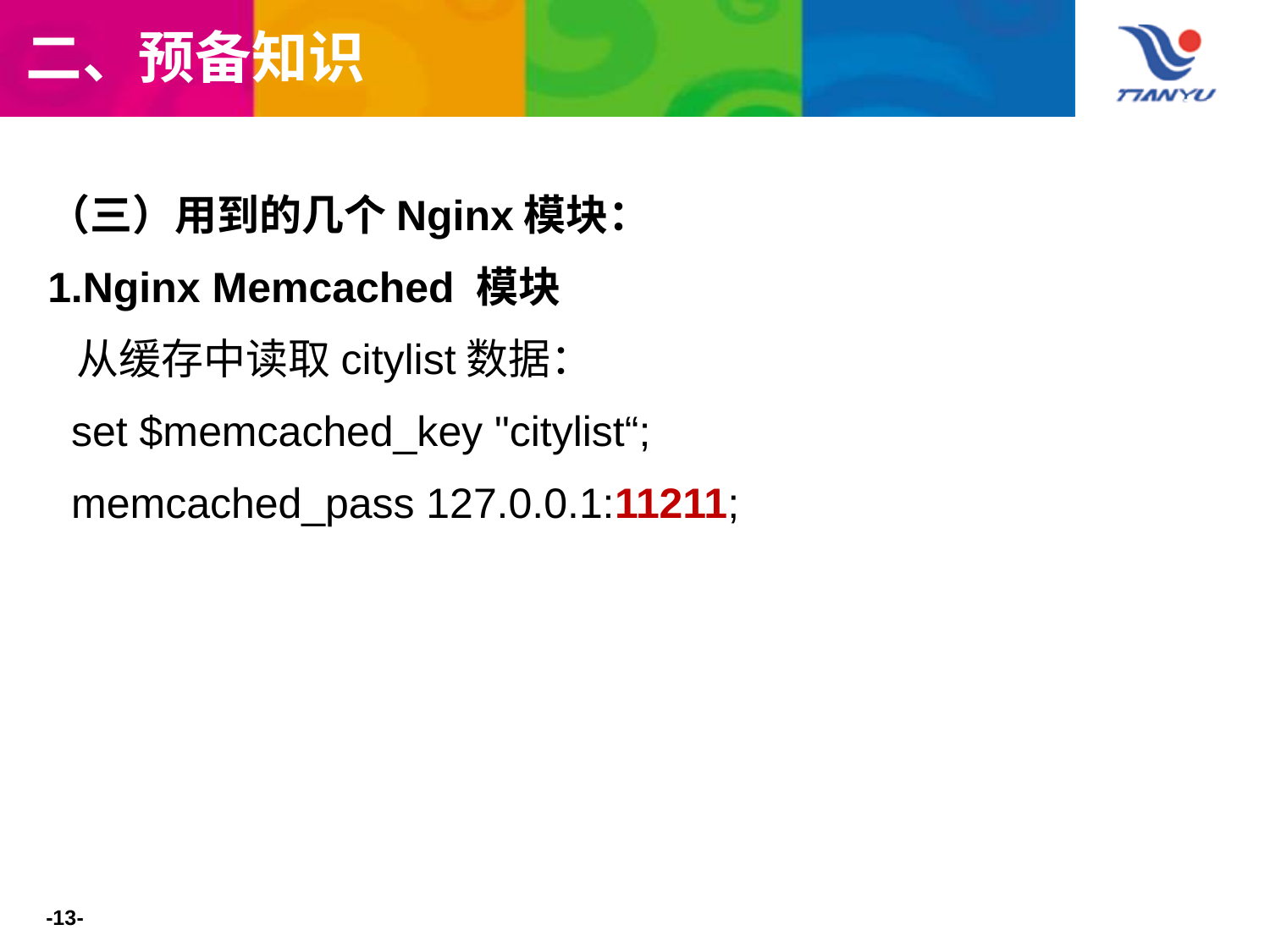

# 二、预备知识
（三）用到的几个Nginx模块：
1.Nginx Memcached 模块
  从缓存中读取citylist数据：
  set $memcached_key "citylist“;
  memcached_pass 127.0.0.1:11211;